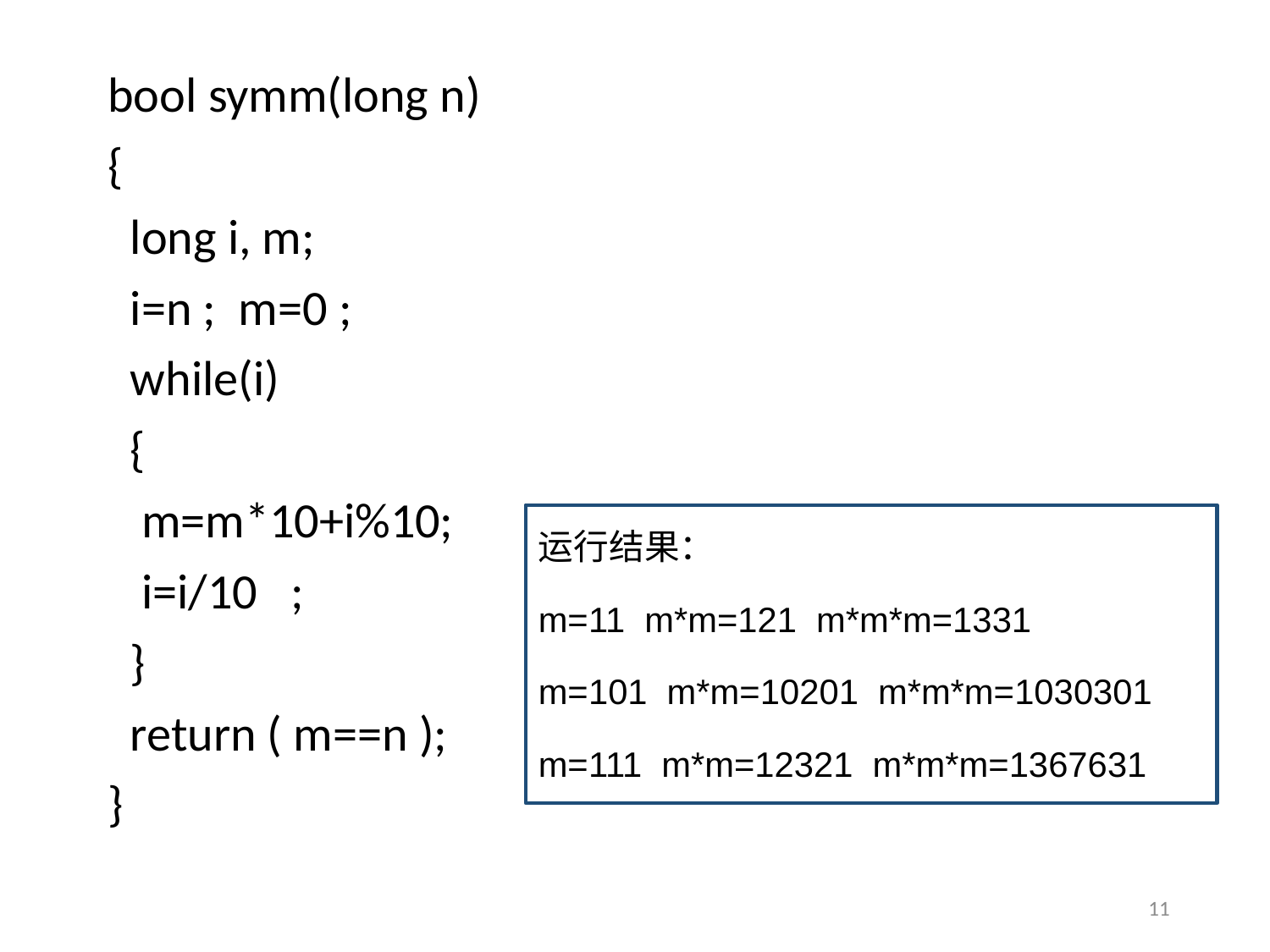

bool symm(long n)
{
  long i, m;
  i=n ;  m=0 ;
  while(i)
  {
   m=m*10+i%10;
   i=i/10   ;
  }
  return ( m==n );
}
运行结果：
m=11  m*m=121  m*m*m=1331
m=101  m*m=10201  m*m*m=1030301
m=111  m*m=12321  m*m*m=1367631
11
11